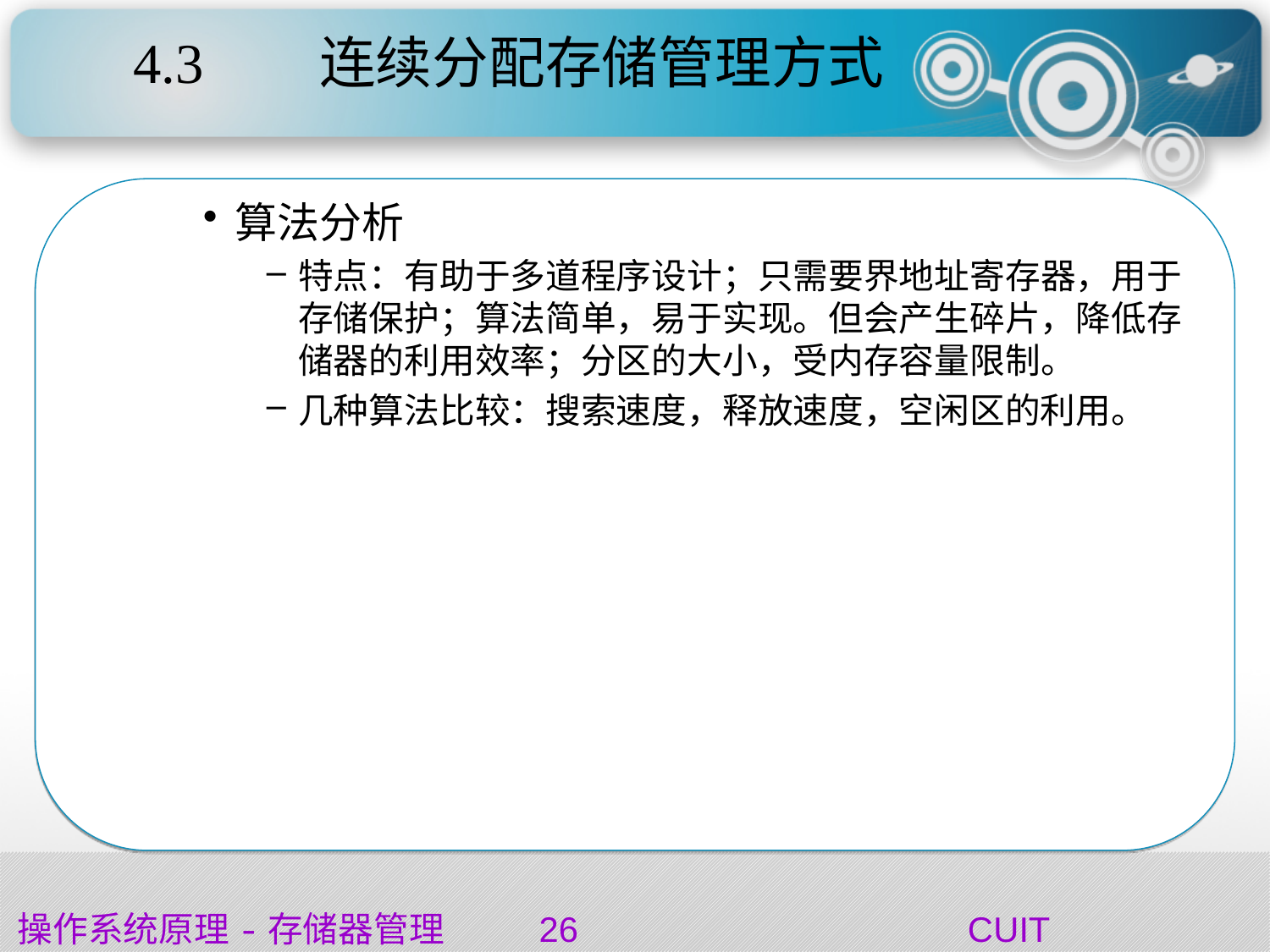

# 4.3   连续分配存储管理方式
算法分析
特点：有助于多道程序设计；只需要界地址寄存器，用于存储保护；算法简单，易于实现。但会产生碎片，降低存储器的利用效率；分区的大小，受内存容量限制。
几种算法比较：搜索速度，释放速度，空闲区的利用。